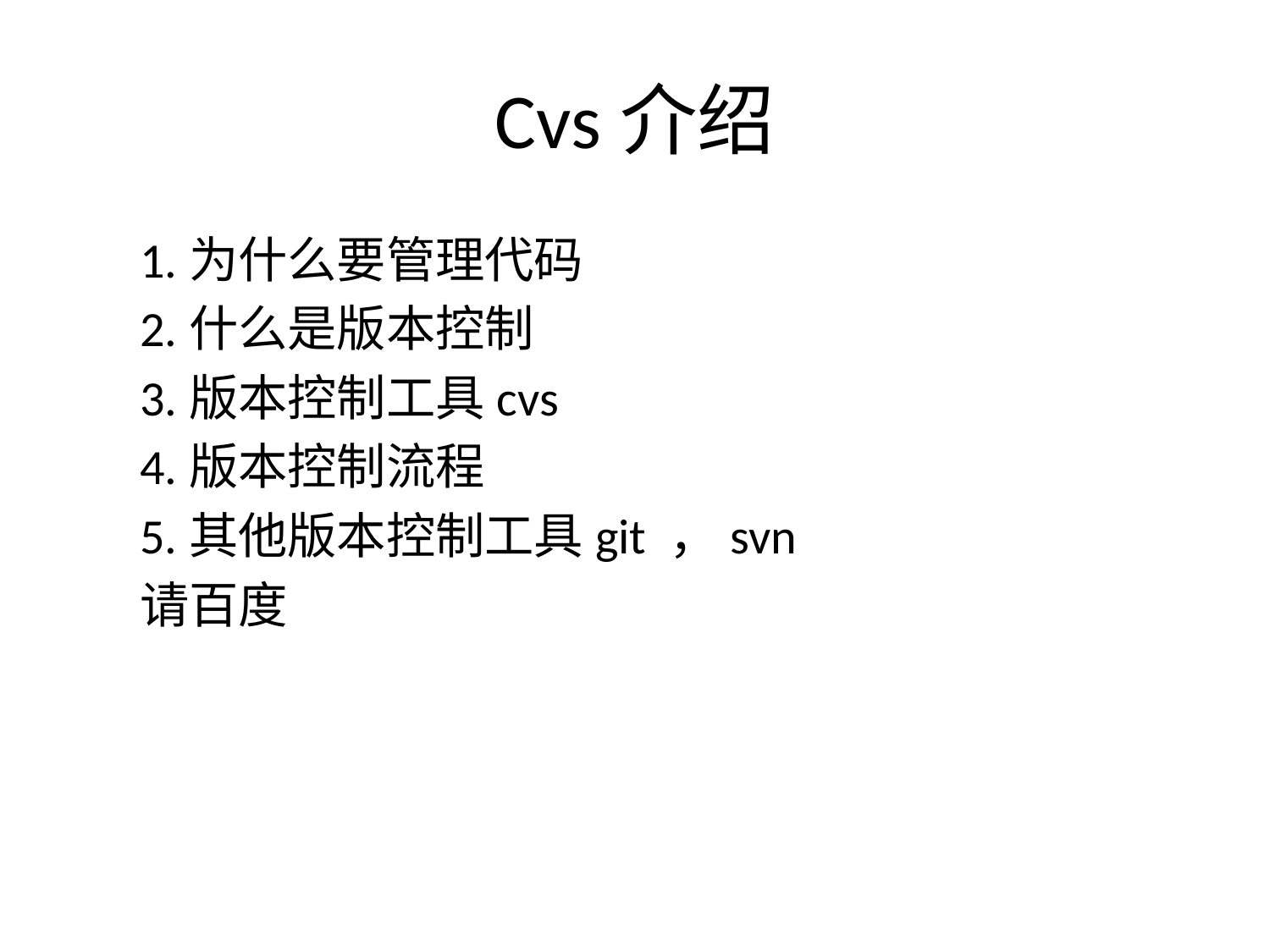

# Cvs介绍
1.为什么要管理代码
2.什么是版本控制
3.版本控制工具cvs
4.版本控制流程
5.其他版本控制工具git ，svn
请百度